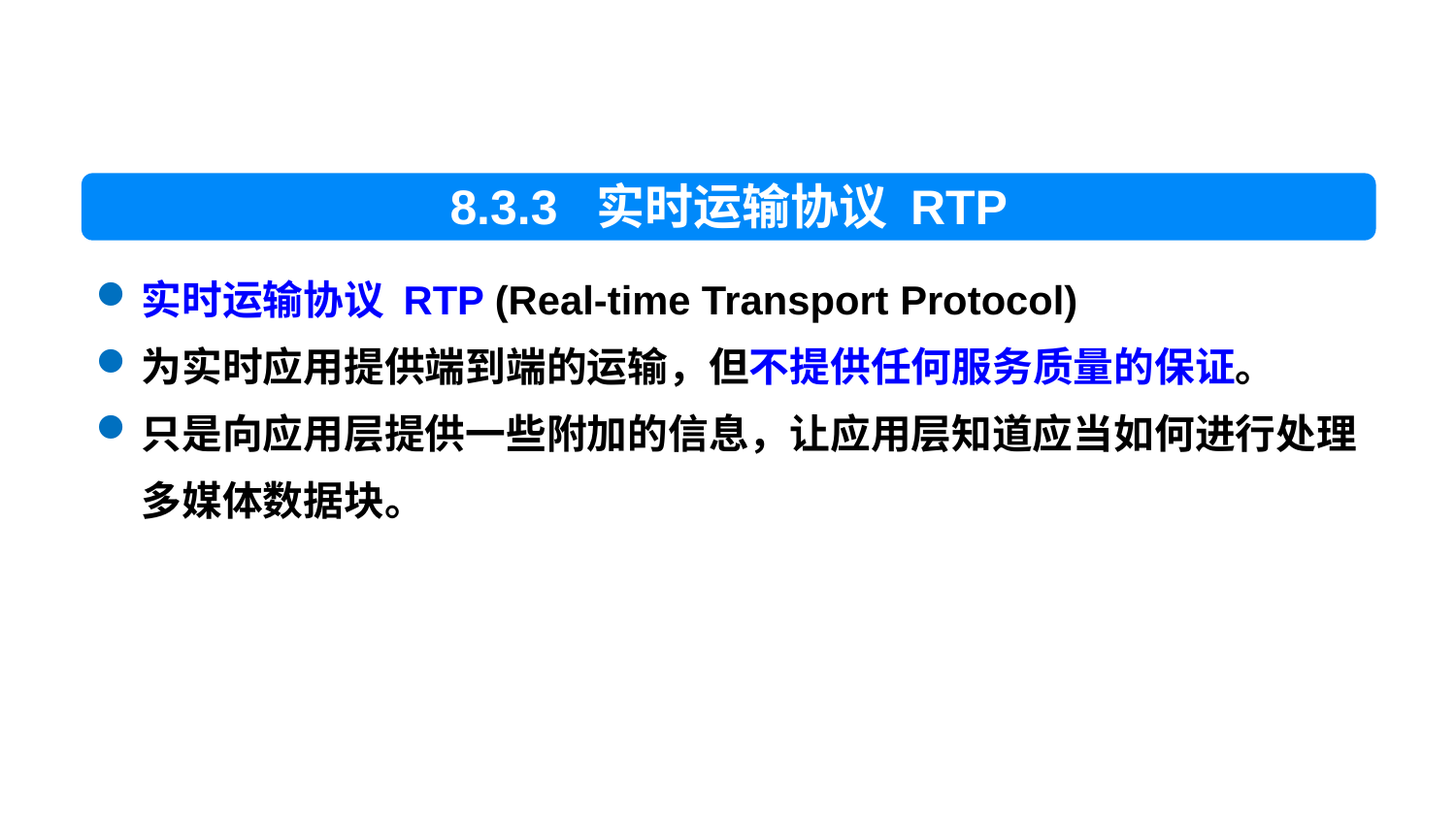

8.3.3  实时运输协议 RTP

实时运输协议 RTP (Real-time Transport Protocol)
为实时应用提供端到端的运输，但不提供任何服务质量的保证。
只是向应用层提供一些附加的信息，让应用层知道应当如何进行处理多媒体数据块。
37